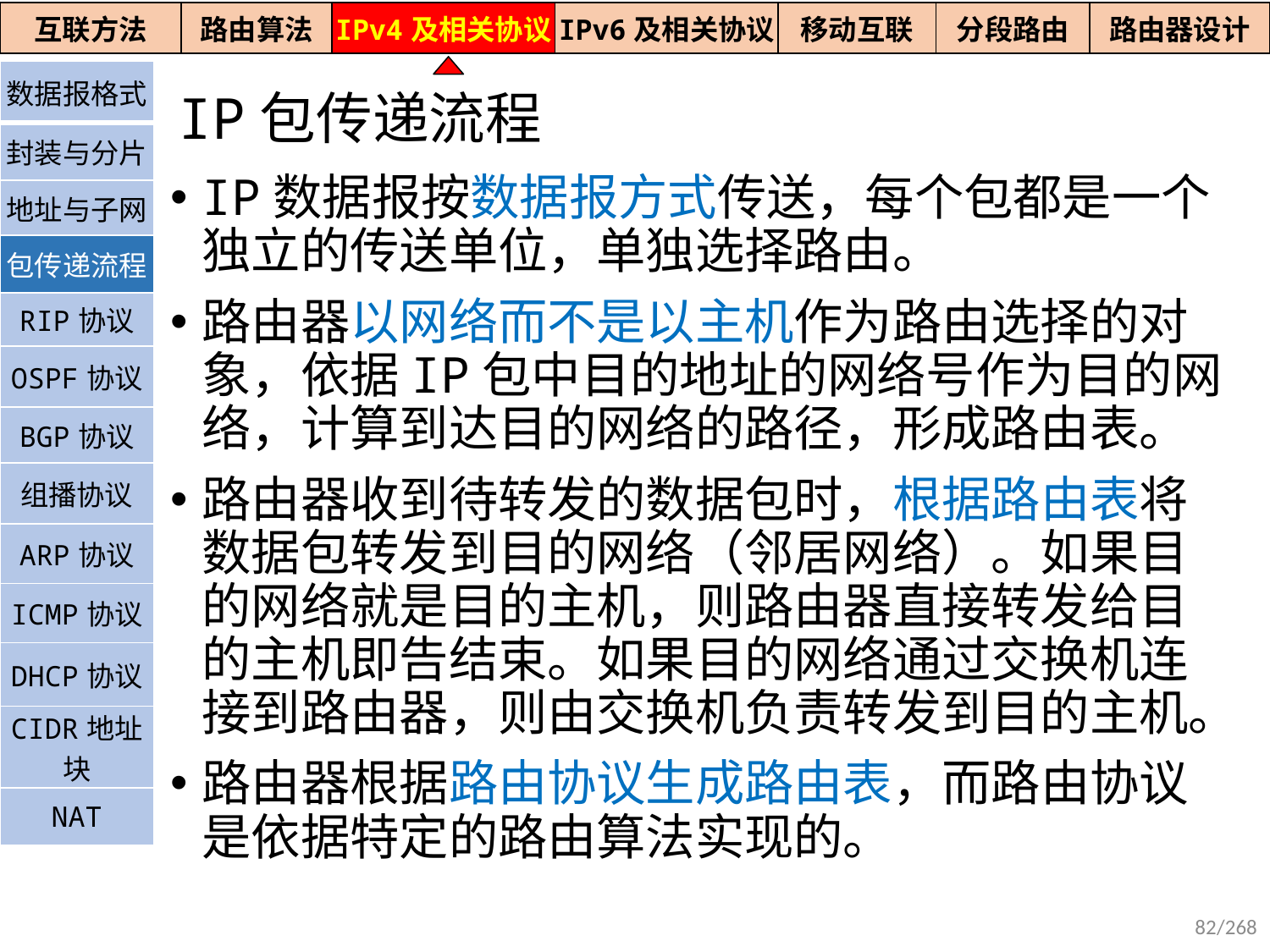

| 互联方法 | 路由算法 | IPv4及相关协议 | IPv6及相关协议 | 移动互联 | 分段路由 | 路由器设计 |
| --- | --- | --- | --- | --- | --- | --- |

| 数据报格式 |
| --- |
| 封装与分片 |
| 地址与子网 |
| 包传递流程 |
| RIP协议 |
| OSPF协议 |
| BGP协议 |
| 组播协议 |
| ARP协议 |
| ICMP协议 |
| DHCP协议 |
| CIDR地址块 |
| NAT |
IP包传递流程
IP数据报按数据报方式传送，每个包都是一个独立的传送单位，单独选择路由。
路由器以网络而不是以主机作为路由选择的对象，依据IP包中目的地址的网络号作为目的网络，计算到达目的网络的路径，形成路由表。
路由器收到待转发的数据包时，根据路由表将数据包转发到目的网络（邻居网络）。如果目的网络就是目的主机，则路由器直接转发给目的主机即告结束。如果目的网络通过交换机连接到路由器，则由交换机负责转发到目的主机。
路由器根据路由协议生成路由表，而路由协议是依据特定的路由算法实现的。
82/268